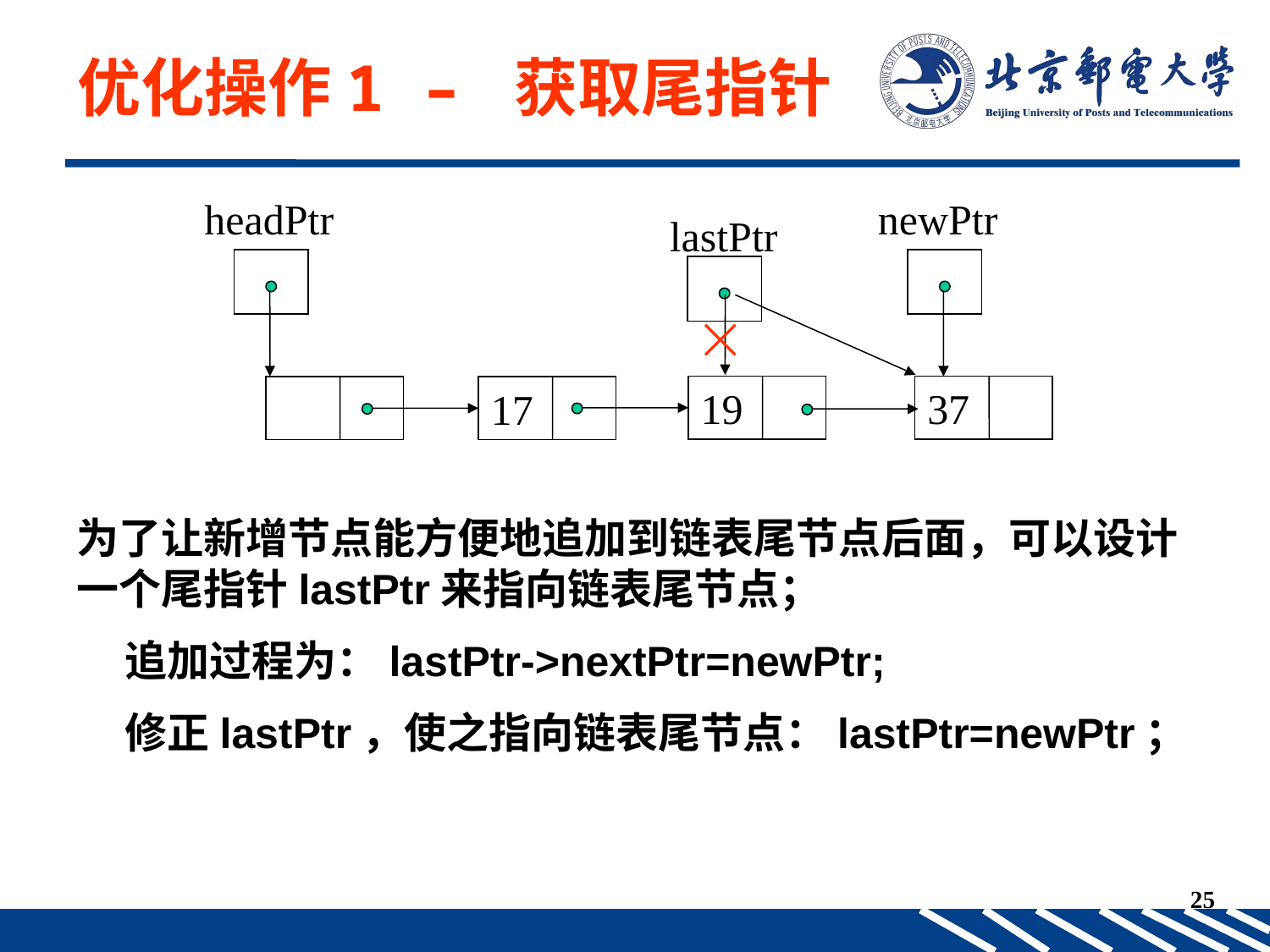

优化操作1 – 获取尾指针
headPtr

newPtr

   lastPtr

19

17

37

为了让新增节点能方便地追加到链表尾节点后面，可以设计一个尾指针lastPtr来指向链表尾节点；
    追加过程为：lastPtr->nextPtr=newPtr;
    修正lastPtr，使之指向链表尾节点：lastPtr=newPtr；
25